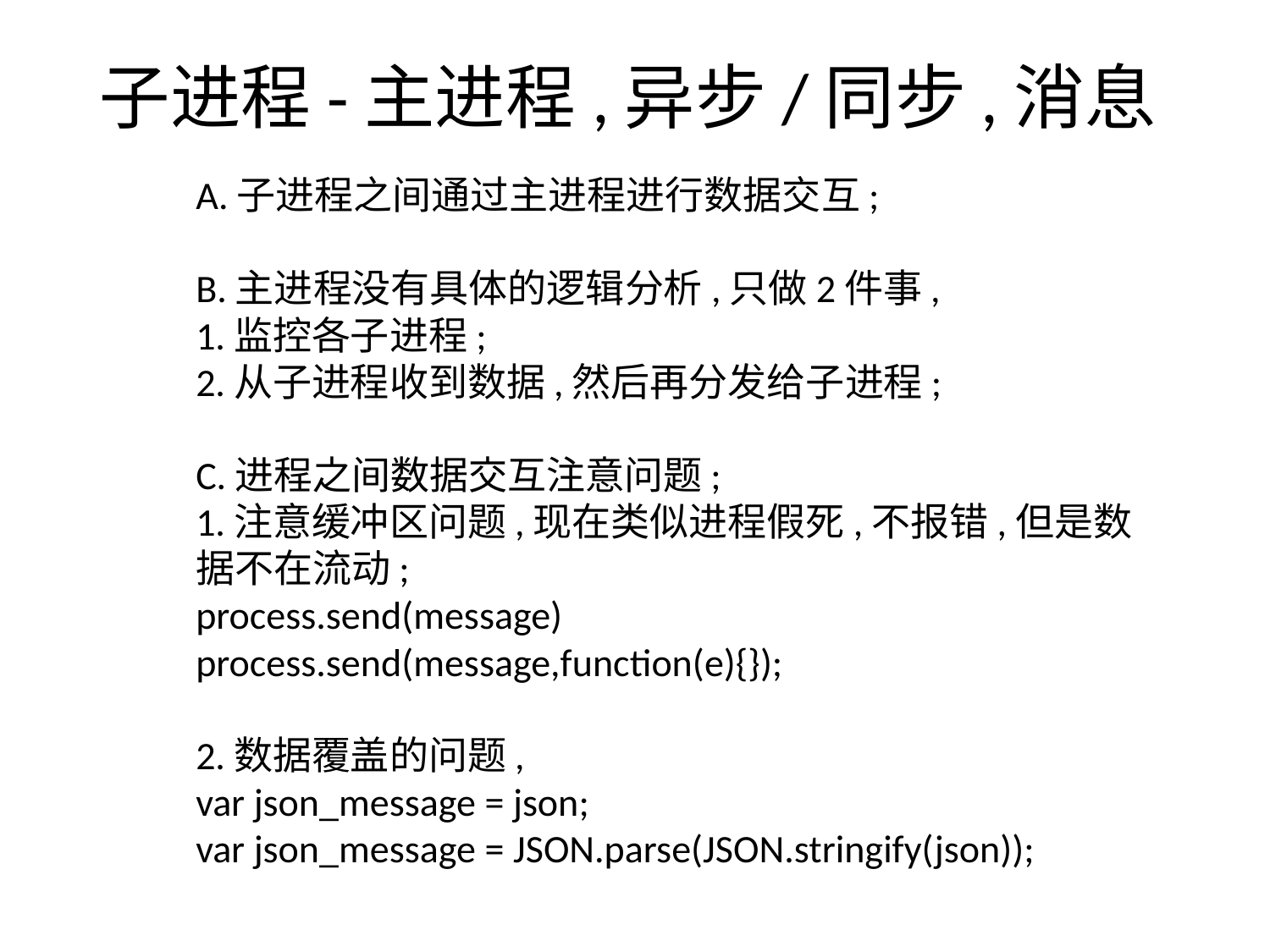

# 子进程-主进程,异步/同步,消息
A.子进程之间通过主进程进行数据交互;

B.主进程没有具体的逻辑分析,只做2件事,
1.监控各子进程;
2.从子进程收到数据,然后再分发给子进程;

C.进程之间数据交互注意问题;
1.注意缓冲区问题,现在类似进程假死,不报错,但是数据不在流动;
process.send(message)
process.send(message,function(e){});

2.数据覆盖的问题,
var json_message = json;
var json_message = JSON.parse(JSON.stringify(json));